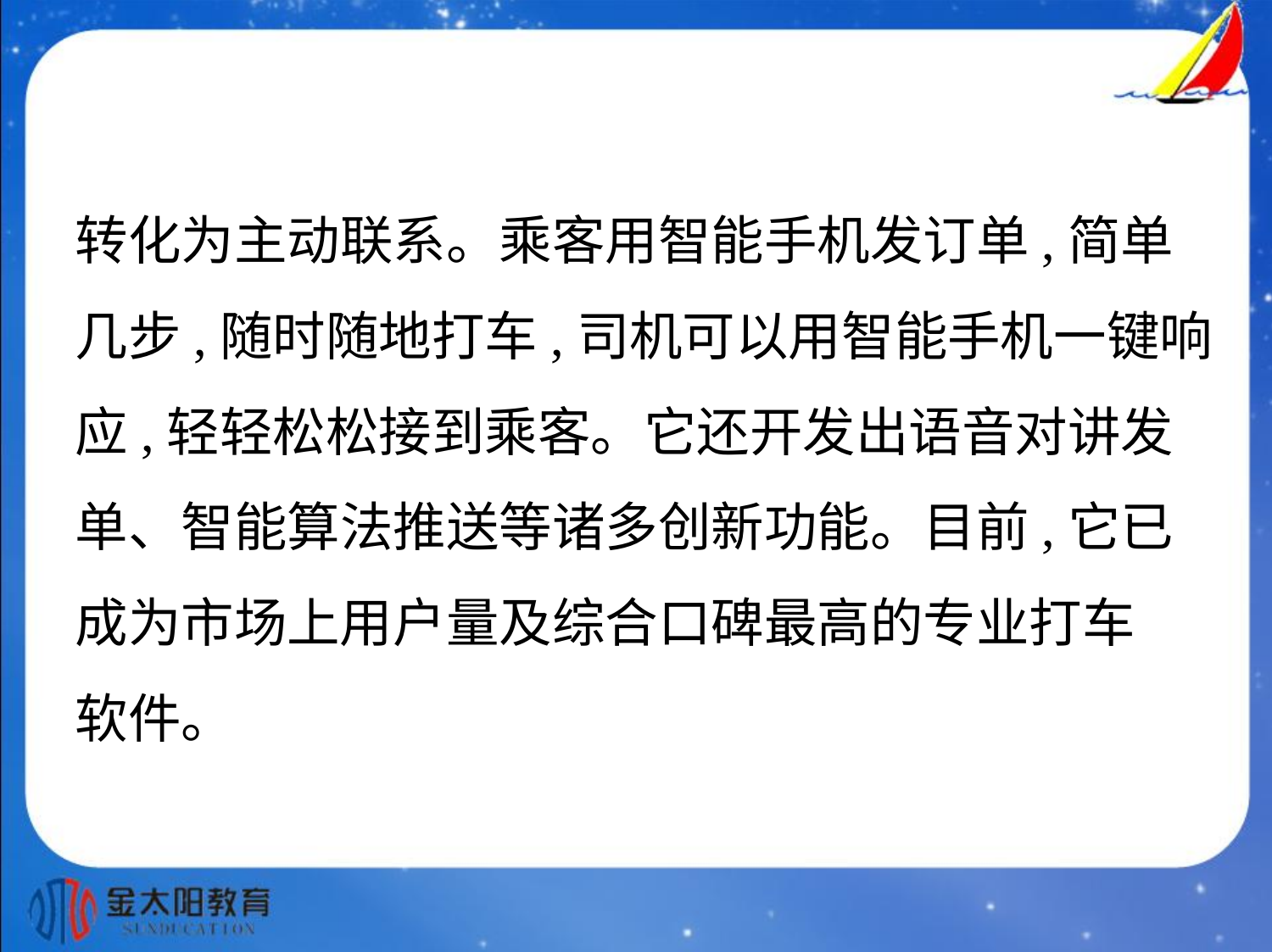

转化为主动联系。乘客用智能手机发订单,简单
几步,随时随地打车,司机可以用智能手机一键响
应,轻轻松松接到乘客。它还开发出语音对讲发
单、智能算法推送等诸多创新功能。目前,它已
成为市场上用户量及综合口碑最高的专业打车
软件。